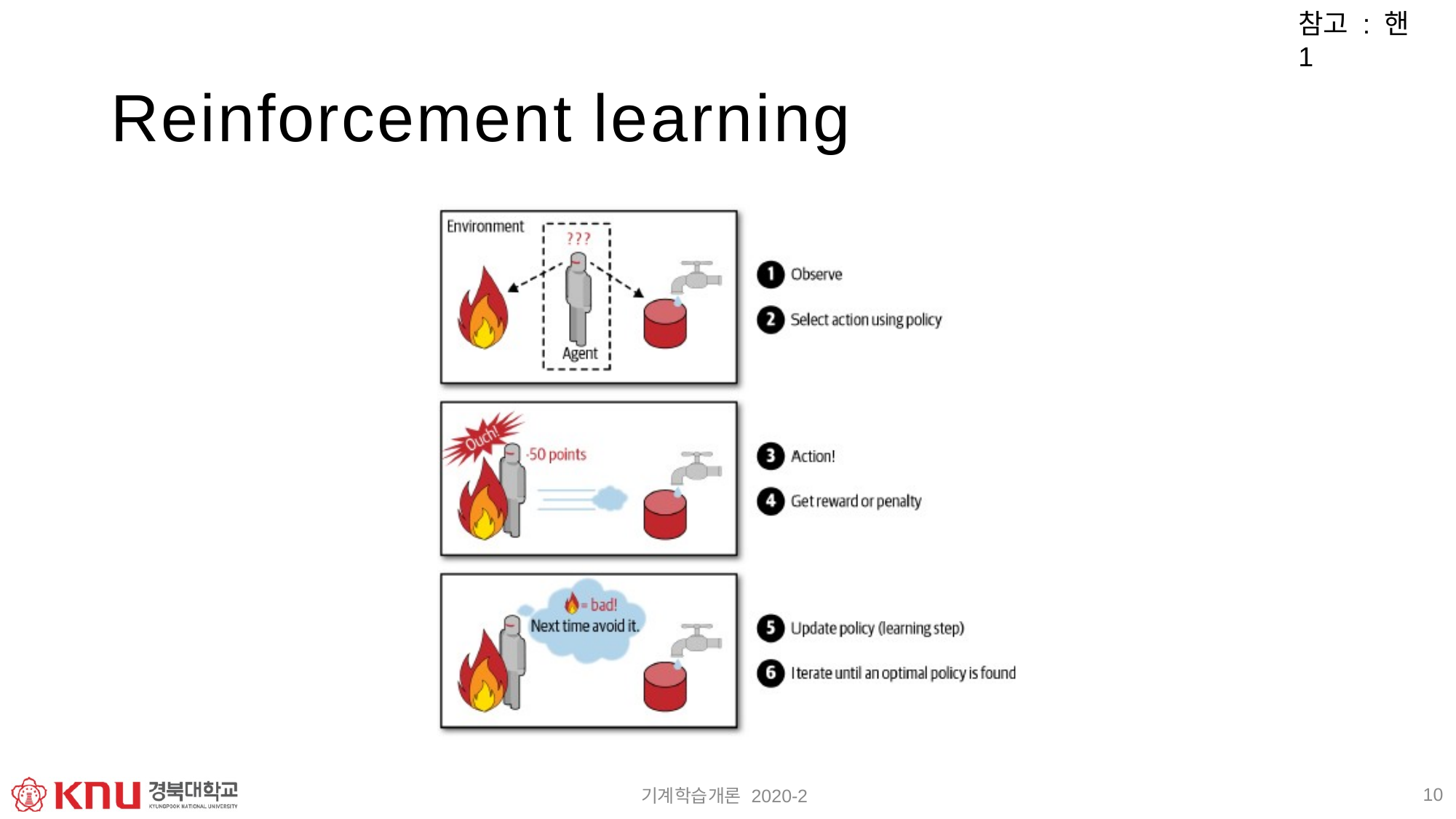

참고 : 핸1
# Reinforcement learning

10
기계학습개론 2020-2